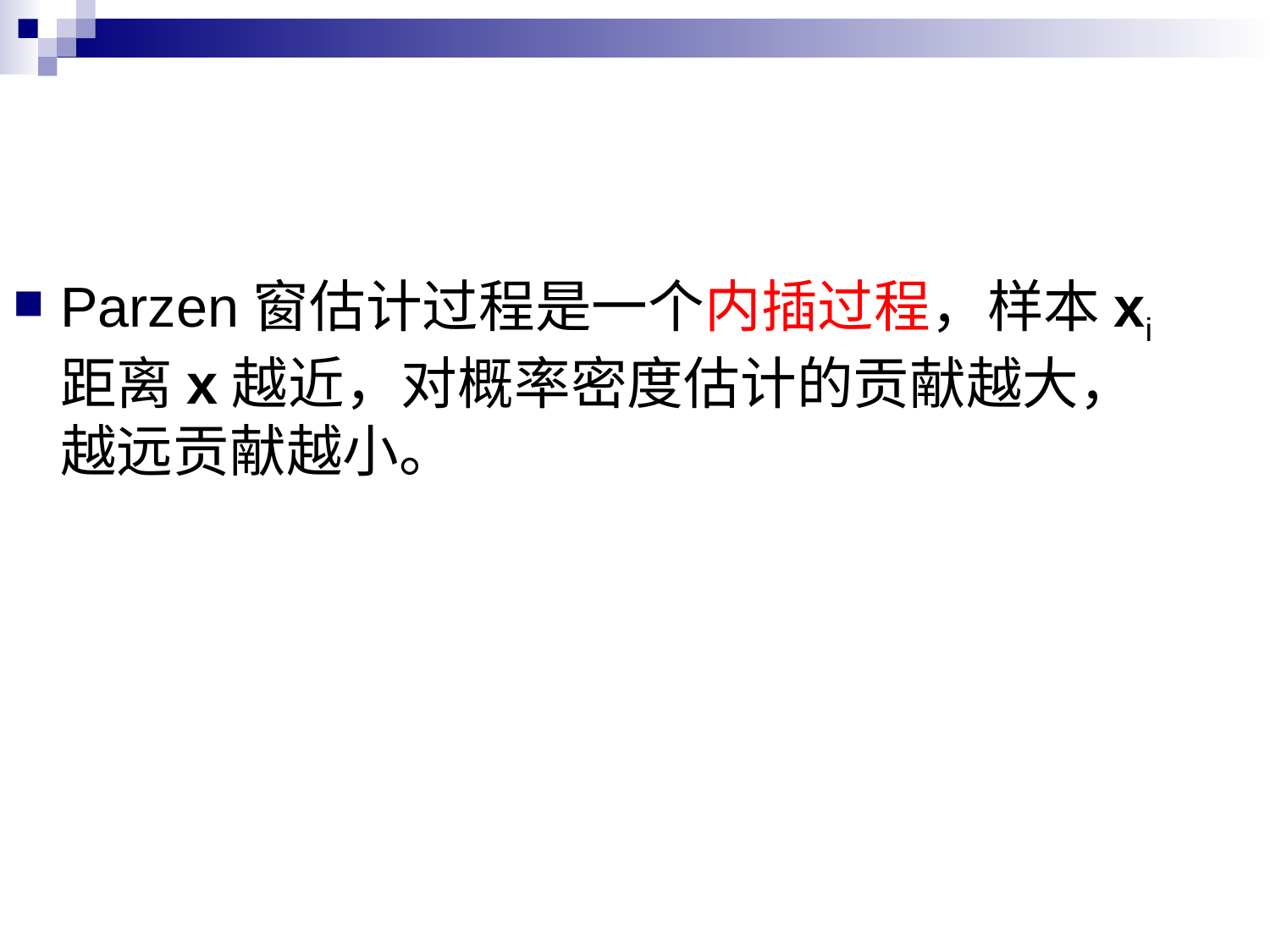

Parzen窗估计过程是一个内插过程，样本xi距离x越近，对概率密度估计的贡献越大，越远贡献越小。